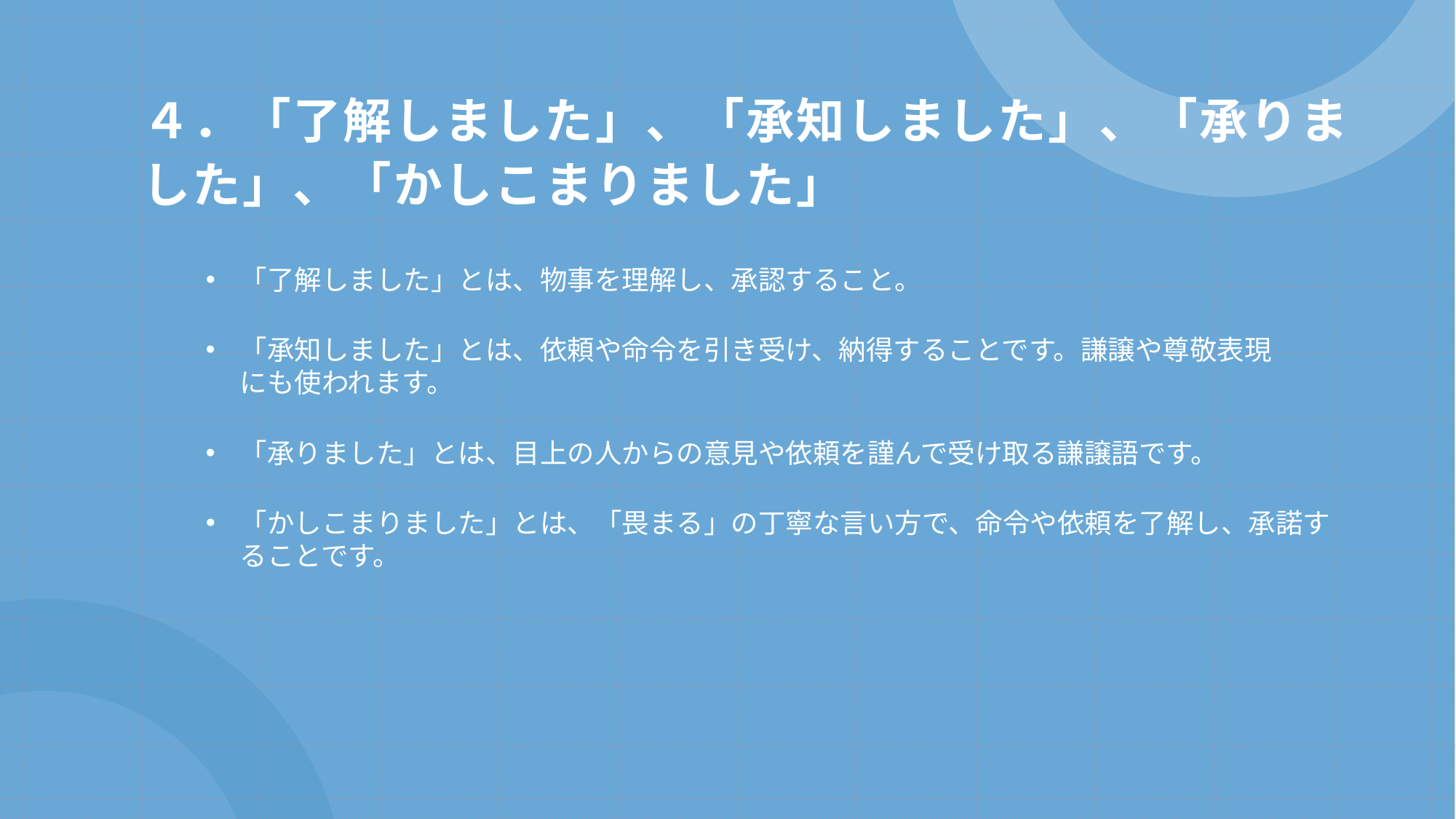

# ４．「了解しました」、「承知しました」、「承りました」、「かしこまりました」
「了解しました」とは、物事を理解し、承認すること。
「承知しました」とは、依頼や命令を引き受け、納得することです。謙譲や尊敬表現にも使われます。
「承りました」とは、目上の人からの意見や依頼を謹んで受け取る謙譲語です。
「かしこまりました」とは、「畏まる」の丁寧な言い方で、命令や依頼を了解し、承諾することです。